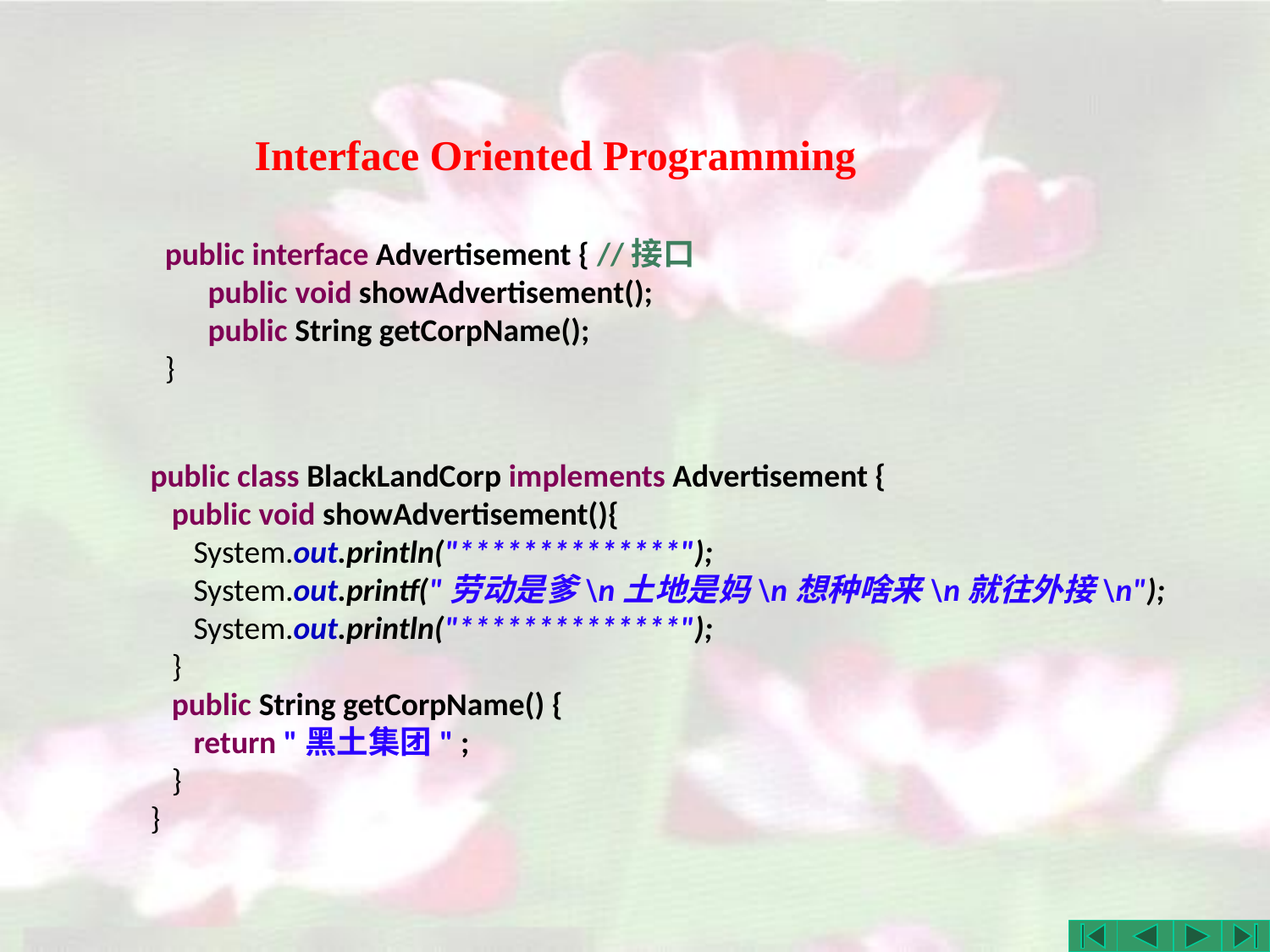

# Interface Oriented Programming
public interface Advertisement { //接口
      public void showAdvertisement();
      public String getCorpName();
}
public class BlackLandCorp implements Advertisement {
   public void showAdvertisement(){
      System.out.println("**************");
      System.out.printf("劳动是爹\n土地是妈\n想种啥来\n就往外接\n");
      System.out.println("**************");
   }
   public String getCorpName() {
      return "黑土集团" ;
   }
}